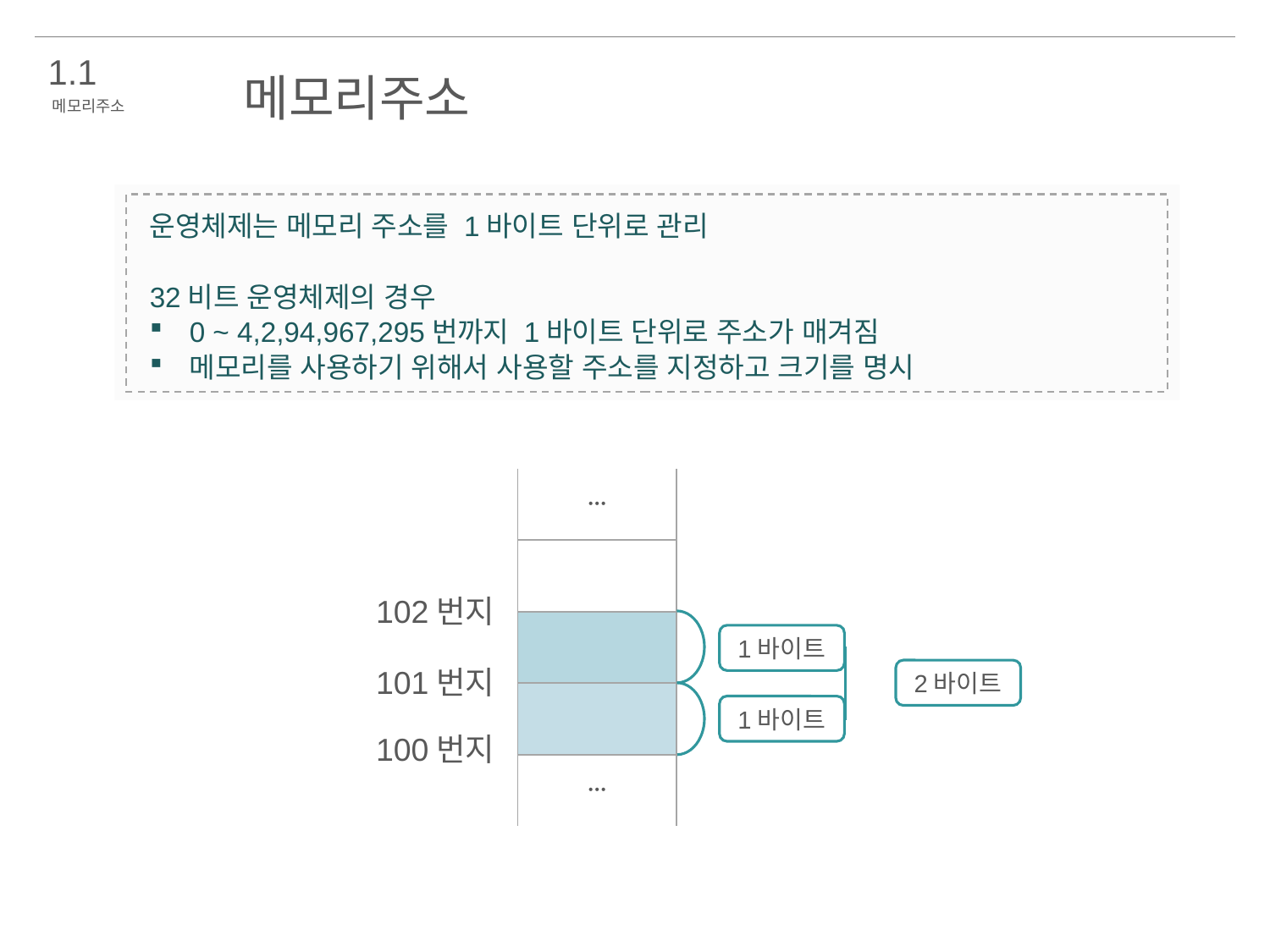

1.1
메모리주소
메모리주소

운영체제는 메모리 주소를 1바이트 단위로 관리

32비트 운영체제의 경우
0 ~ 4,2,94,967,295번까지 1바이트 단위로 주소가 매겨짐
메모리를 사용하기 위해서 사용할 주소를 지정하고 크기를 명시
| ··· |
| --- |
|  |
|  |
|  |
| ··· |
102번지

1바이트
101번지
2바이트

1바이트
100번지